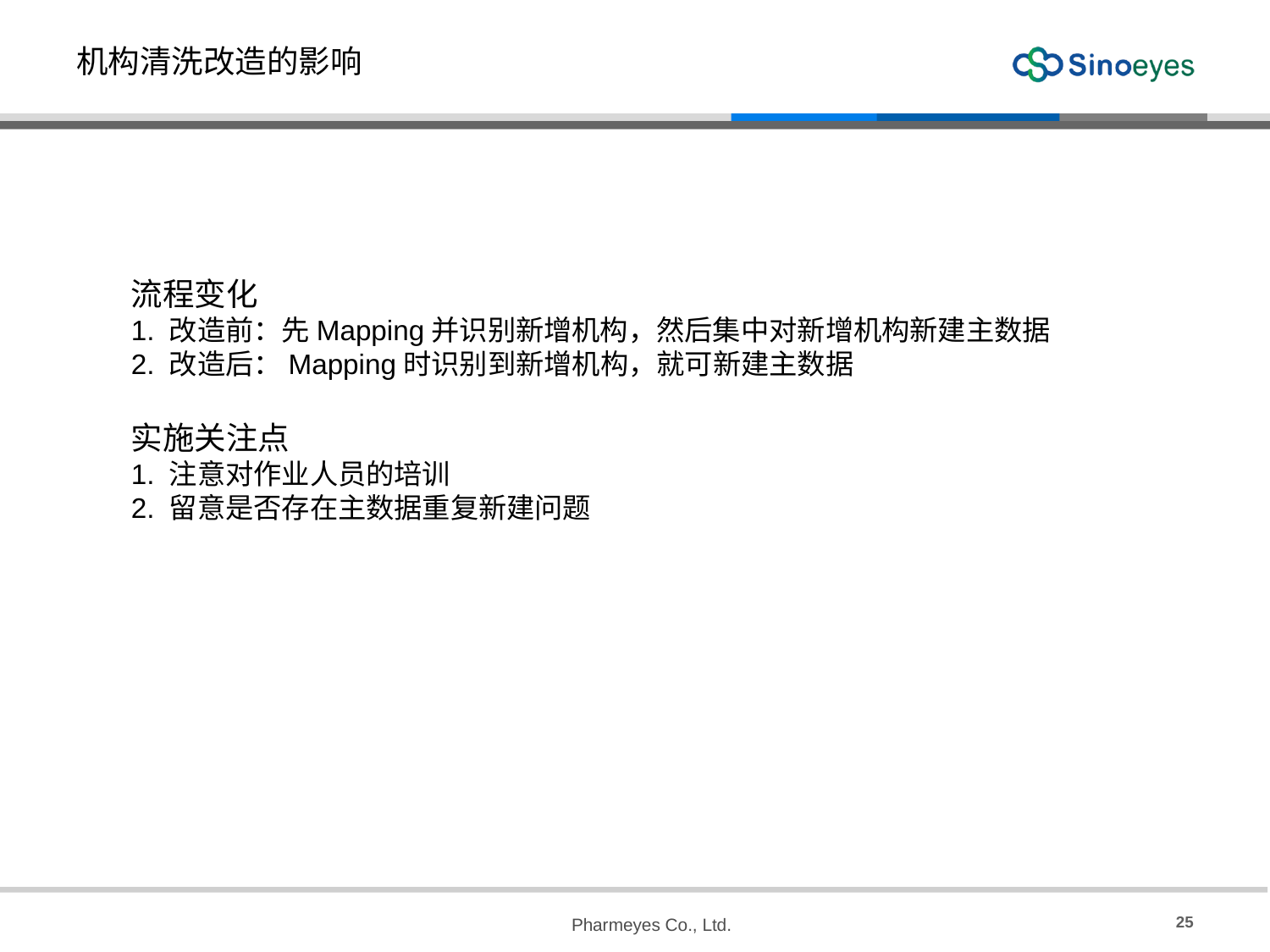

# 机构清洗改造的影响
流程变化
1. 改造前：先Mapping并识别新增机构，然后集中对新增机构新建主数据
2. 改造后：Mapping时识别到新增机构，就可新建主数据

实施关注点
1. 注意对作业人员的培训
2. 留意是否存在主数据重复新建问题
25